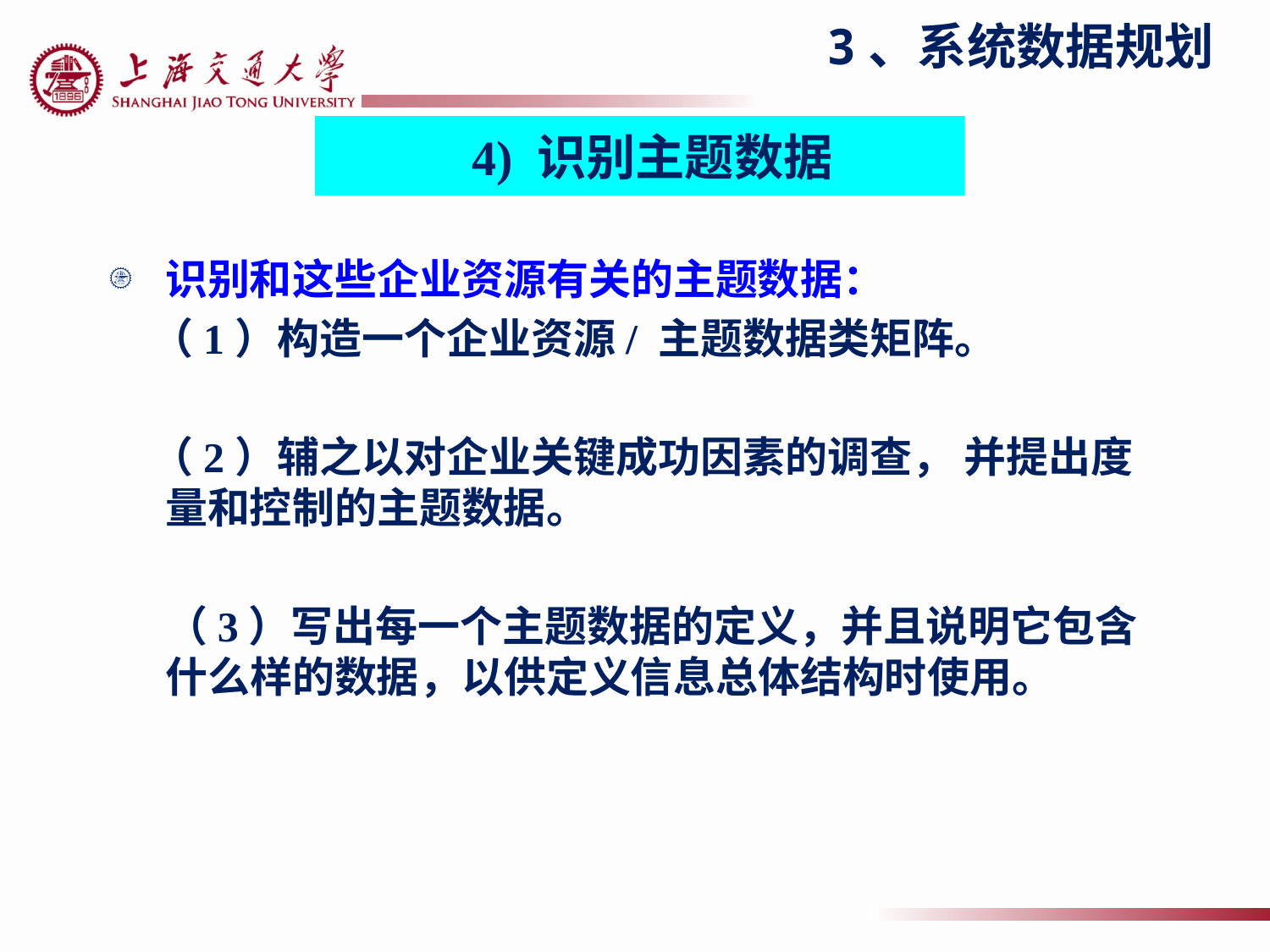

# 3、系统数据规划
  4) 识别主题数据
识别和这些企业资源有关的主题数据：
    （1）构造一个企业资源/ 主题数据类矩阵。

    （2）辅之以对企业关键成功因素的调查， 并提出度量和控制的主题数据。

	（3）写出每一个主题数据的定义，并且说明它包含什么样的数据，以供定义信息总体结构时使用。